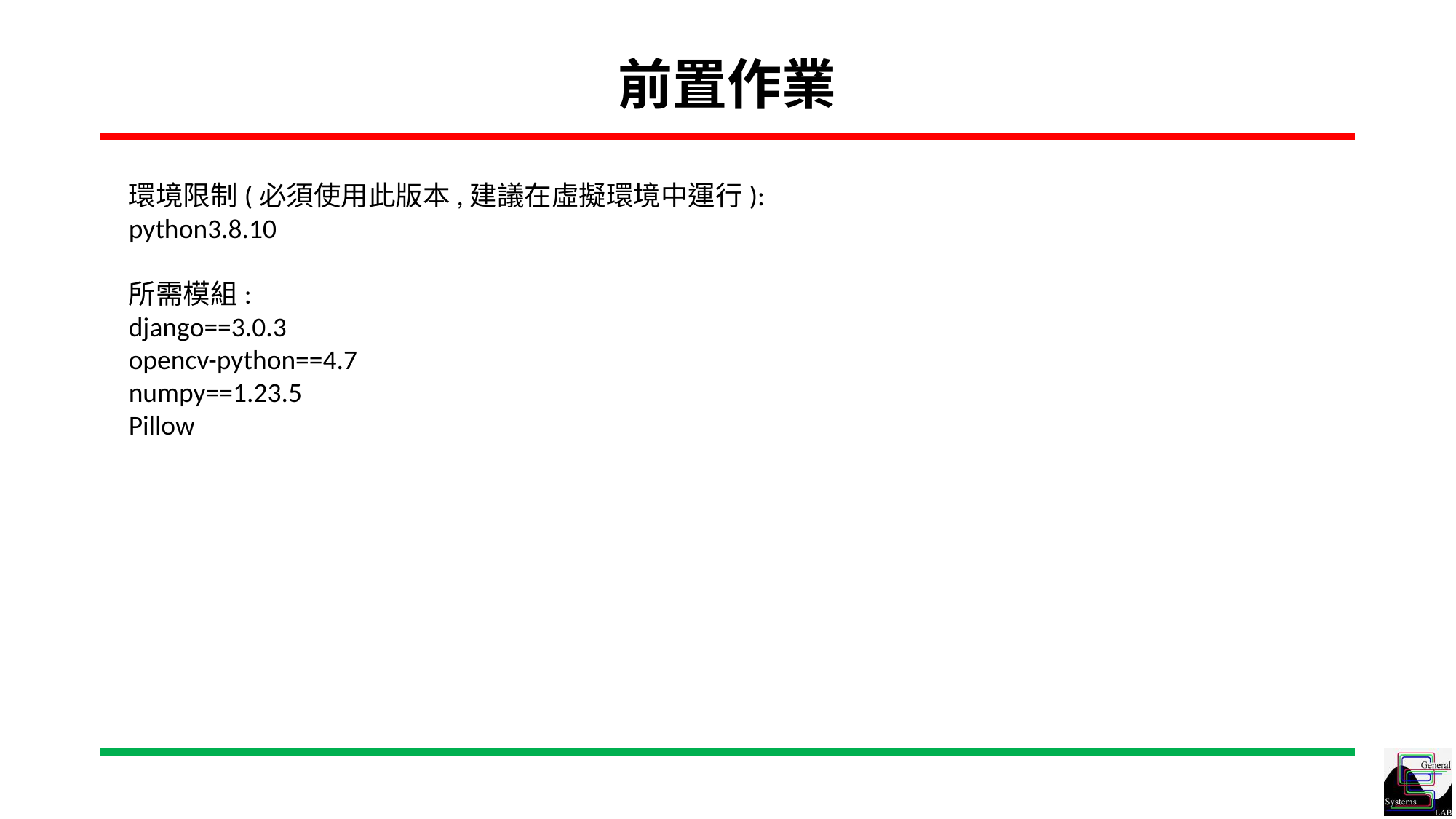

# 前置作業
環境限制(必須使用此版本,建議在虛擬環境中運行):
python3.8.10

所需模組:
django==3.0.3
opencv-python==4.7
numpy==1.23.5
Pillow